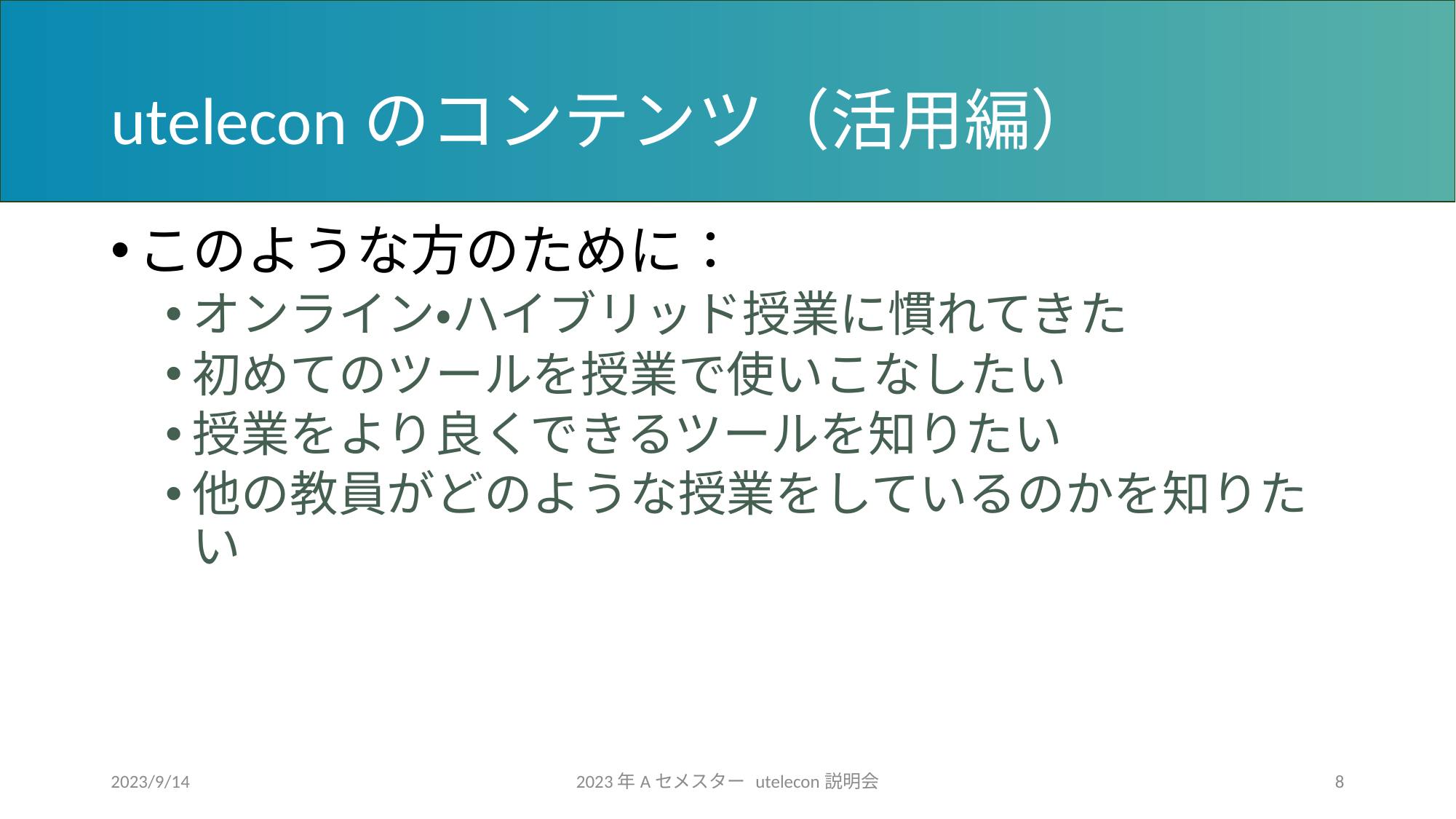

# uteleconのコンテンツ（活用編）
このような方のために：
オンライン・ハイブリッド授業に慣れてきた
初めてのツールを授業で使いこなしたい
授業をより良くできるツールを知りたい
他の教員がどのような授業をしているのかを知りたい
2023/9/14
2023年Aセメスター utelecon説明会
8